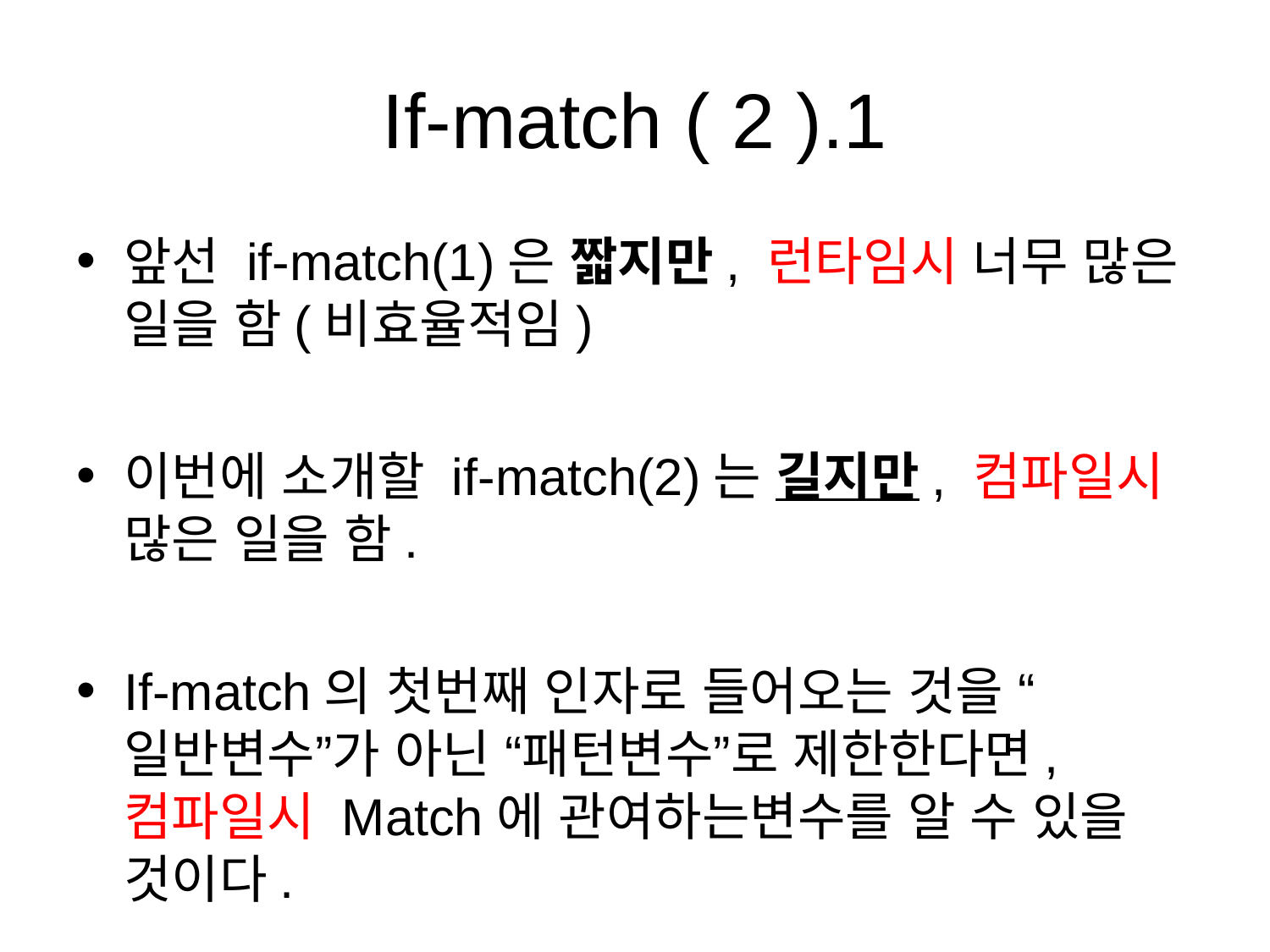

# If-match ( 2 ).1
앞선 if-match(1)은 짧지만, 런타임시 너무 많은 일을 함(비효율적임)

이번에 소개할 if-match(2)는 길지만, 컴파일시 많은 일을 함.

If-match의 첫번째 인자로 들어오는 것을 “일반변수”가 아닌 “패턴변수”로 제한한다면, 컴파일시 Match에 관여하는변수를 알 수 있을 것이다.